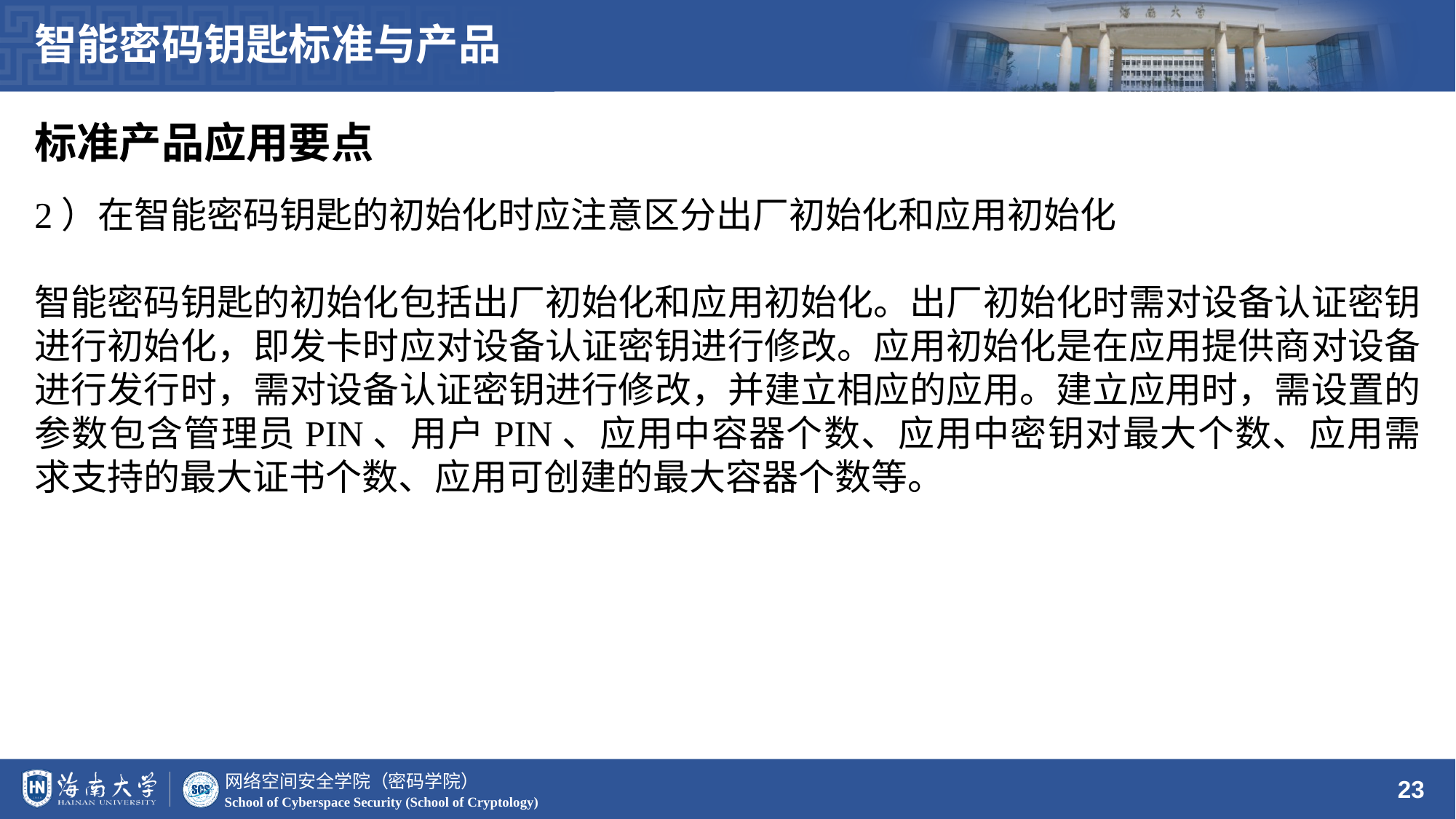

智能密码钥匙标准与产品

标准产品应用要点
2）在智能密码钥匙的初始化时应注意区分出厂初始化和应用初始化

智能密码钥匙的初始化包括出厂初始化和应用初始化。出厂初始化时需对设备认证密钥进行初始化，即发卡时应对设备认证密钥进行修改。应用初始化是在应用提供商对设备进行发行时，需对设备认证密钥进行修改，并建立相应的应用。建立应用时，需设置的参数包含管理员PIN、用户PIN、应用中容器个数、应用中密钥对最大个数、应用需求支持的最大证书个数、应用可创建的最大容器个数等。
23